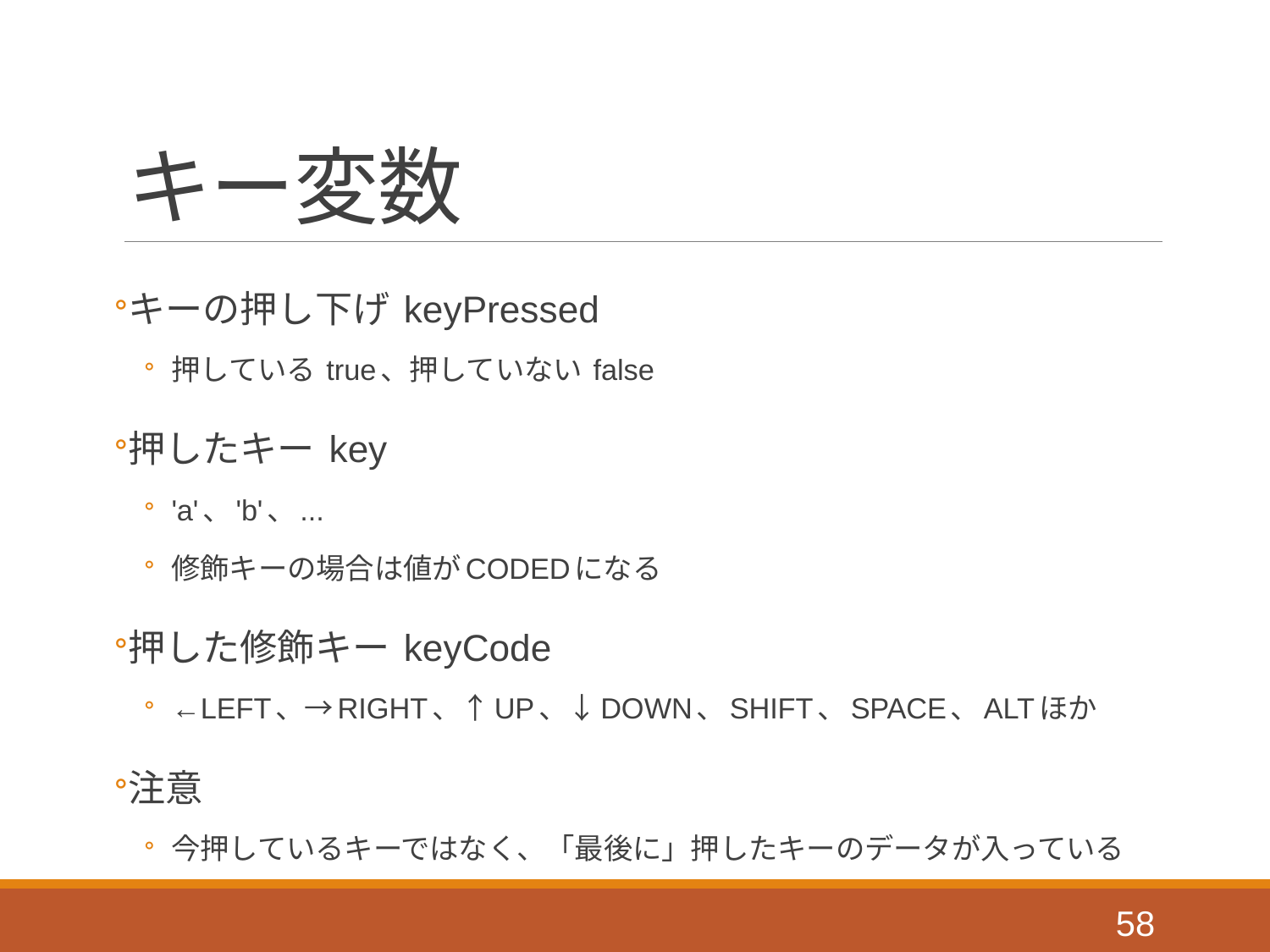

# キー変数
キーの押し下げ keyPressed
押している true、押していない false
押したキー key
'a'、'b'、...
修飾キーの場合は値がCODEDになる
押した修飾キー keyCode
←LEFT、→RIGHT、↑UP、↓DOWN、SHIFT、SPACE、ALTほか
注意
今押しているキーではなく、「最後に」押したキーのデータが入っている
58